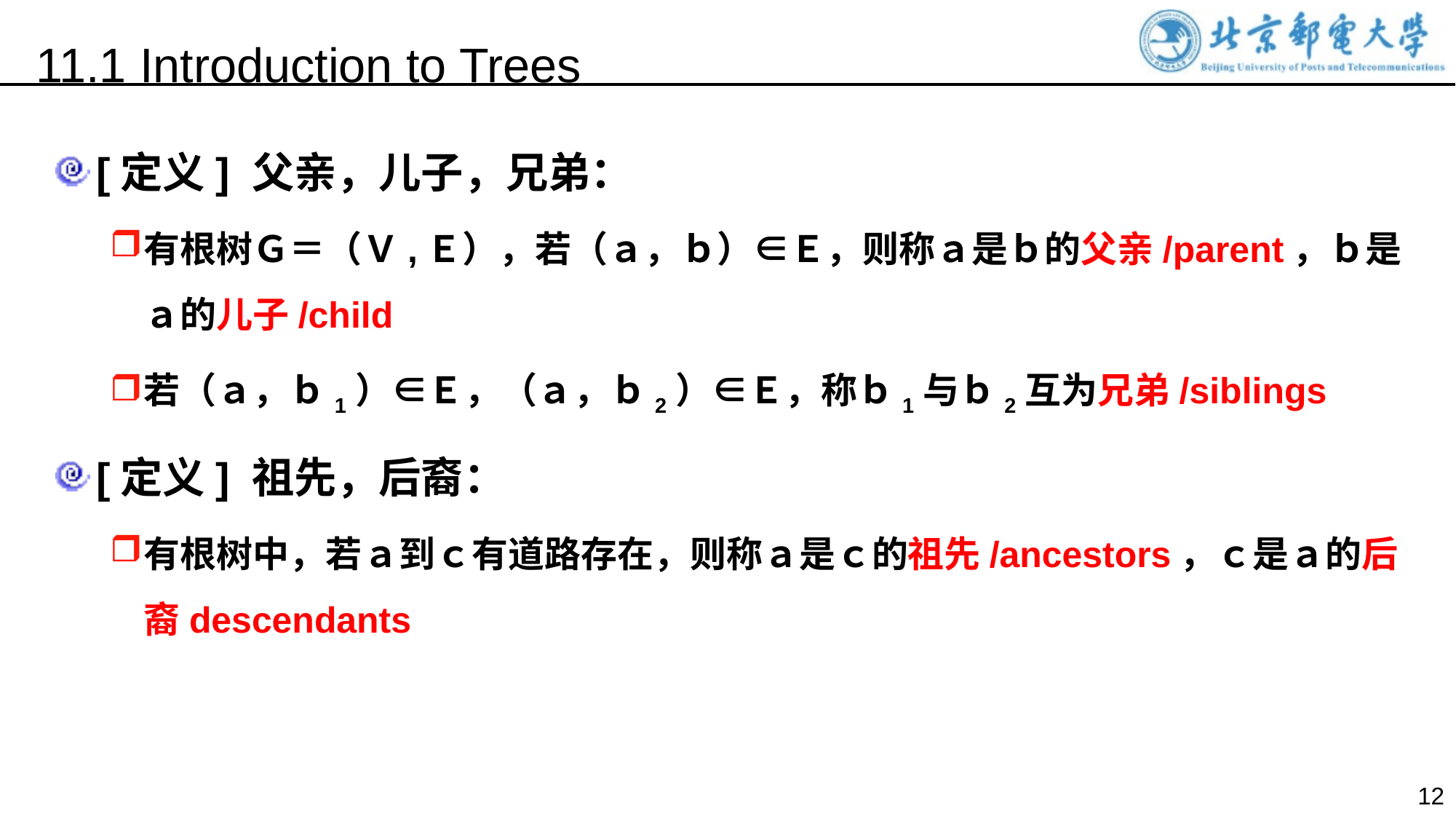

11.1 Introduction to Trees
[定义] 父亲，儿子，兄弟：
有根树Ｇ＝（Ｖ,Ｅ），若（ａ，ｂ）∈Ｅ，则称ａ是ｂ的父亲/parent，ｂ是ａ的儿子/child
若（ａ，ｂ1）∈Ｅ，（ａ，ｂ2）∈Ｅ，称ｂ1与ｂ2互为兄弟/siblings
[定义] 祖先，后裔：
有根树中，若ａ到ｃ有道路存在，则称ａ是ｃ的祖先/ancestors，ｃ是ａ的后裔descendants